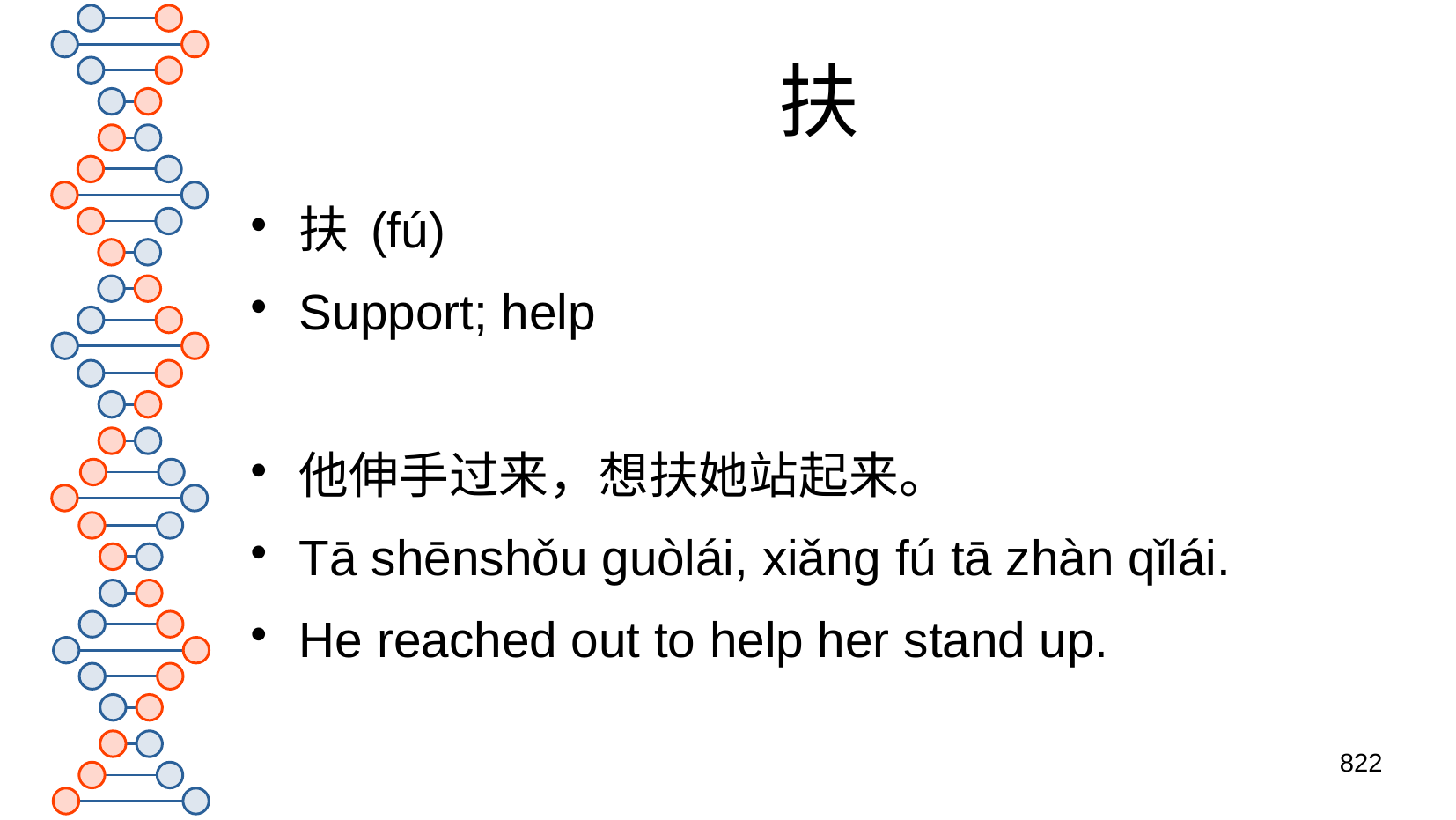

# 扶
扶 (fú)
Support; help

他伸手过来，想扶她站起来。
Tā shēnshǒu guòlái, xiǎng fú tā zhàn qǐlái.
He reached out to help her stand up.

822